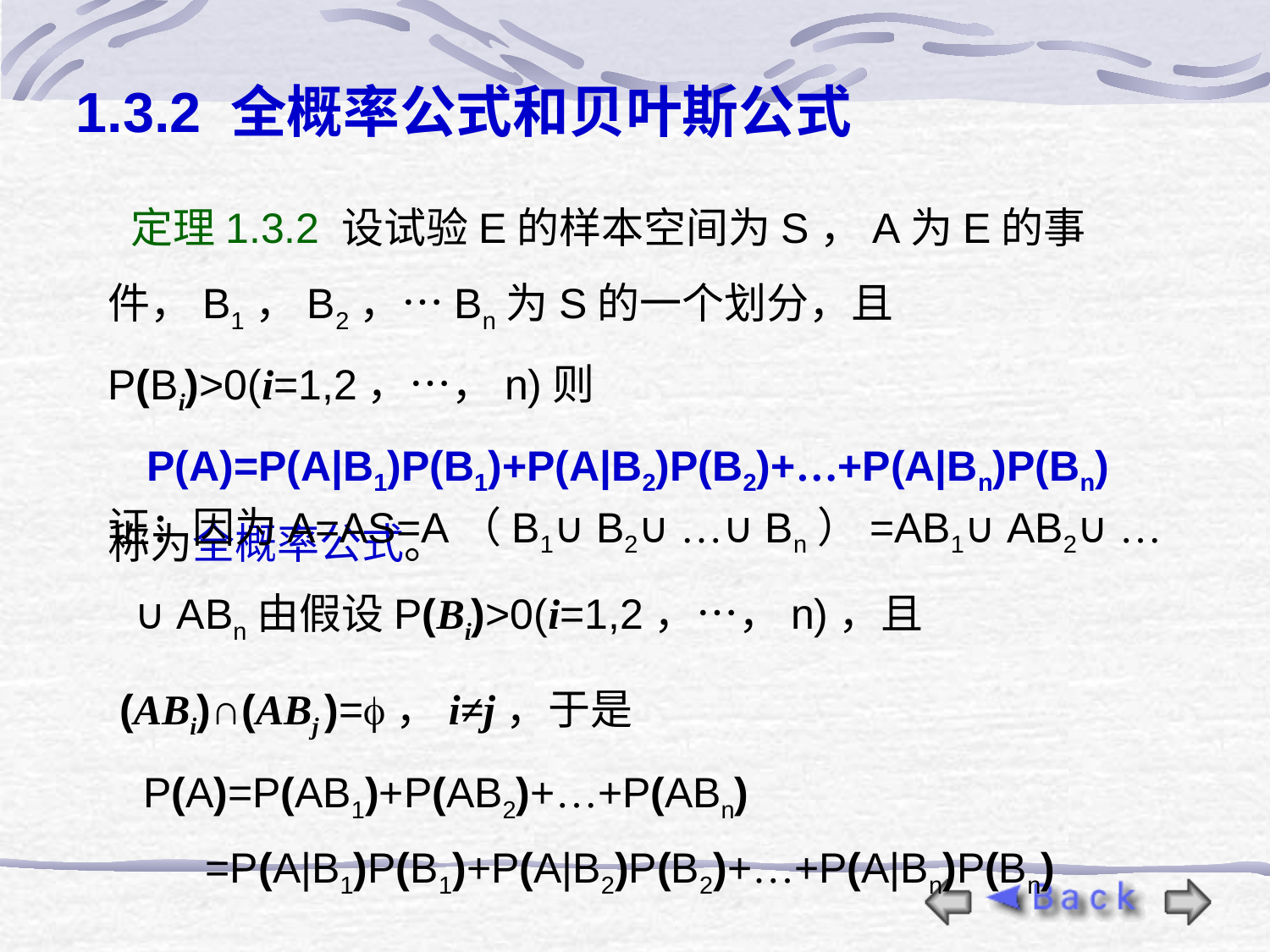

1.3.2 全概率公式和贝叶斯公式

 定理1.3.2 设试验E的样本空间为S，A为E的事件，B1，B2，…Bn为S的一个划分，且P(Bi)>0(i=1,2，…，n)则
   P(A)=P(A|B1)P(B1)+P(A|B2)P(B2)+…+P(A|Bn)P(Bn)
称为全概率公式。

证：因为A=AS=A（B1∪B2∪…∪Bn）=AB1∪AB2∪…∪ABn由假设P(Bi)>0(i=1,2，…，n)，且
 (ABi)∩(ABj )=φ，i≠j，于是
   P(A)=P(AB1)+P(AB2)+…+P(ABn)
      =P(A|B1)P(B1)+P(A|B2)P(B2)+…+P(A|Bn)P(Bn)